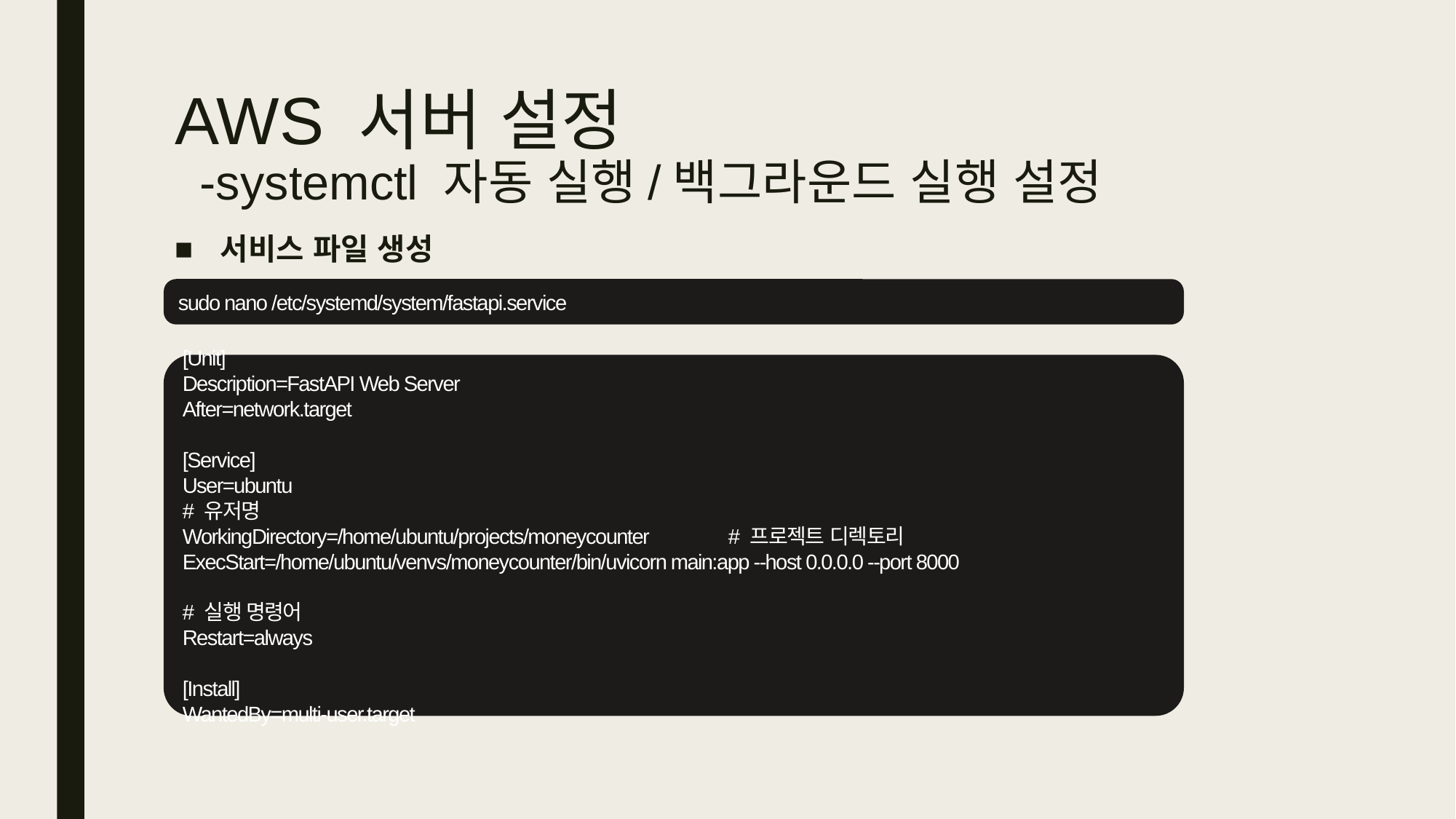

# AWS 서버 설정 -systemctl 자동 실행/백그라운드 실행 설정
서비스 파일 생성
sudo nano /etc/systemd/system/fastapi.service
[Unit]
Description=FastAPI Web Server
After=network.target

[Service]
User=ubuntu								# 유저명
WorkingDirectory=/home/ubuntu/projects/moneycounter	# 프로젝트 디렉토리
ExecStart=/home/ubuntu/venvs/moneycounter/bin/uvicorn main:app --host 0.0.0.0 --port 8000
									# 실행 명령어
Restart=always

[Install]
WantedBy=multi-user.target